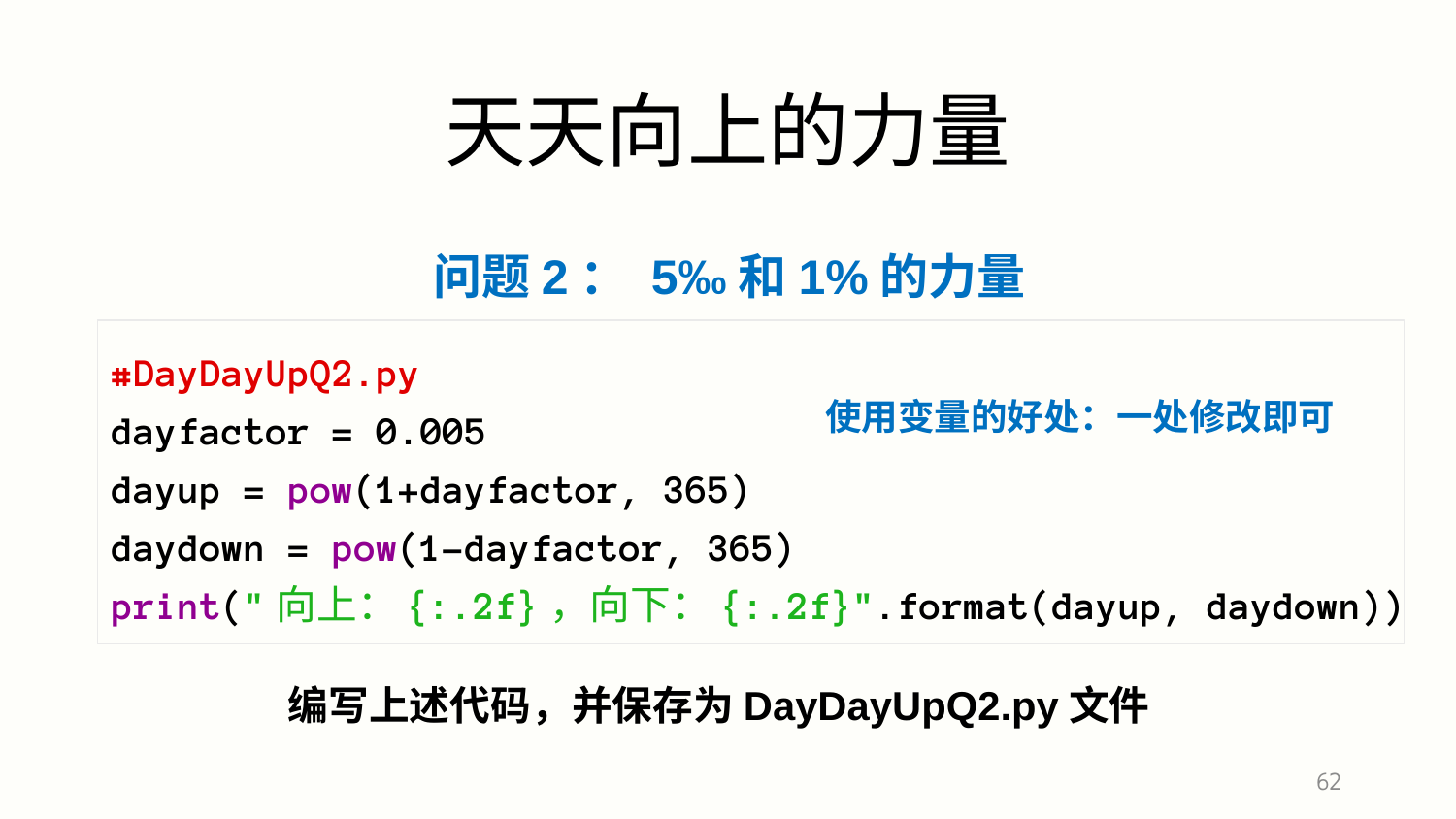

天天向上的力量
问题2： 5‰和1%的力量
#DayDayUpQ2.py
dayfactor = 0.005
dayup = pow(1+dayfactor, 365)
daydown = pow(1-dayfactor, 365)
print("向上：{:.2f}，向下：{:.2f}".format(dayup, daydown))
使用变量的好处：一处修改即可
编写上述代码，并保存为DayDayUpQ2.py文件
62